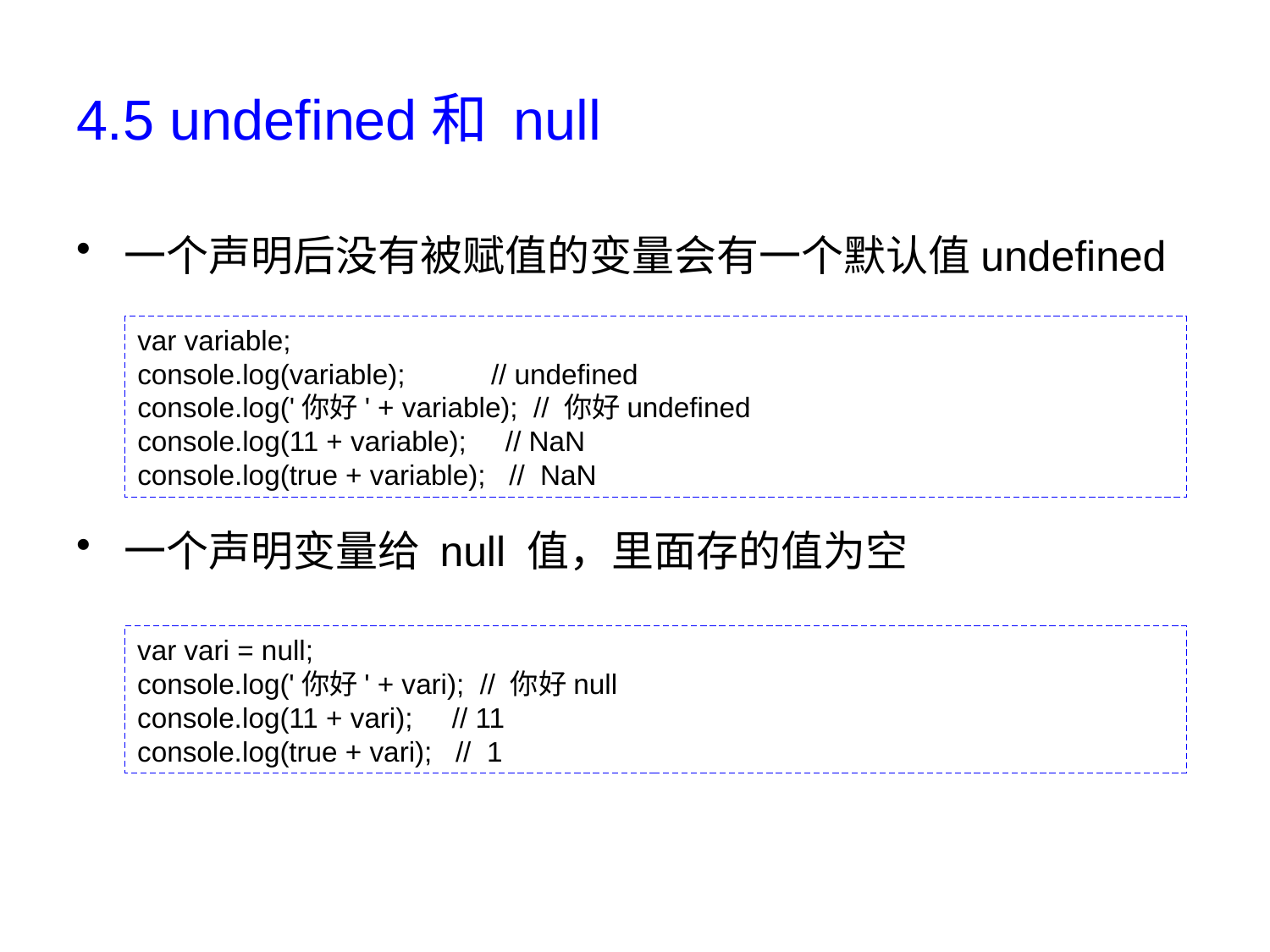

# 4.5 undefined和 null
一个声明后没有被赋值的变量会有一个默认值undefined

一个声明变量给 null 值，里面存的值为空
var variable;
console.log(variable);           // undefined
console.log('你好' + variable);  // 你好undefined
console.log(11 + variable);     // NaN
console.log(true + variable);   //  NaN
var vari = null;
console.log('你好' + vari);  // 你好null
console.log(11 + vari);     // 11
console.log(true + vari);   //  1